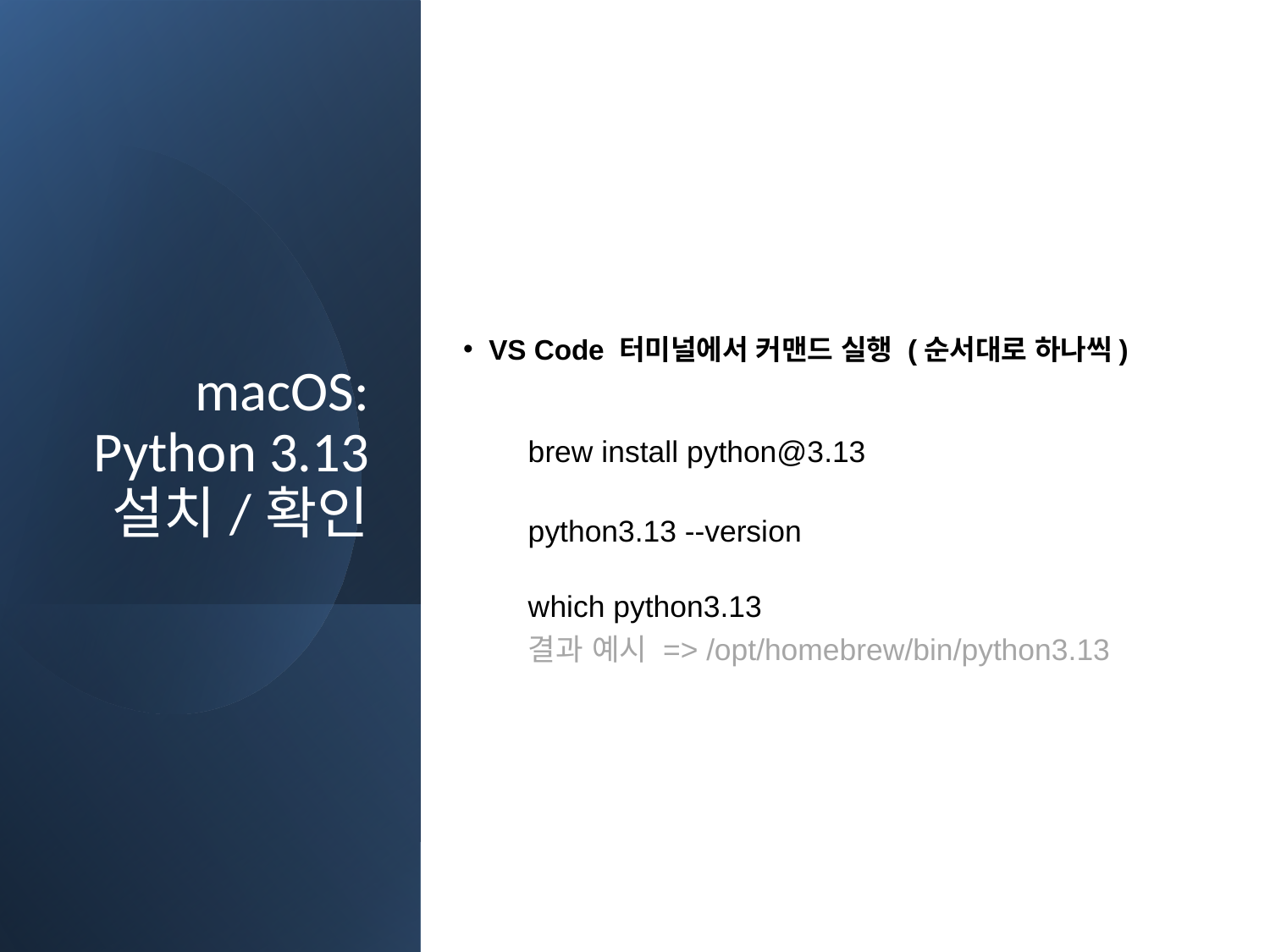

# macOS: Python 3.13 설치/확인

VS Code 터미널에서 커맨드 실행 (순서대로 하나씩)
brew install python@3.13
python3.13 --version
which python3.13
결과 예시 => /opt/homebrew/bin/python3.13